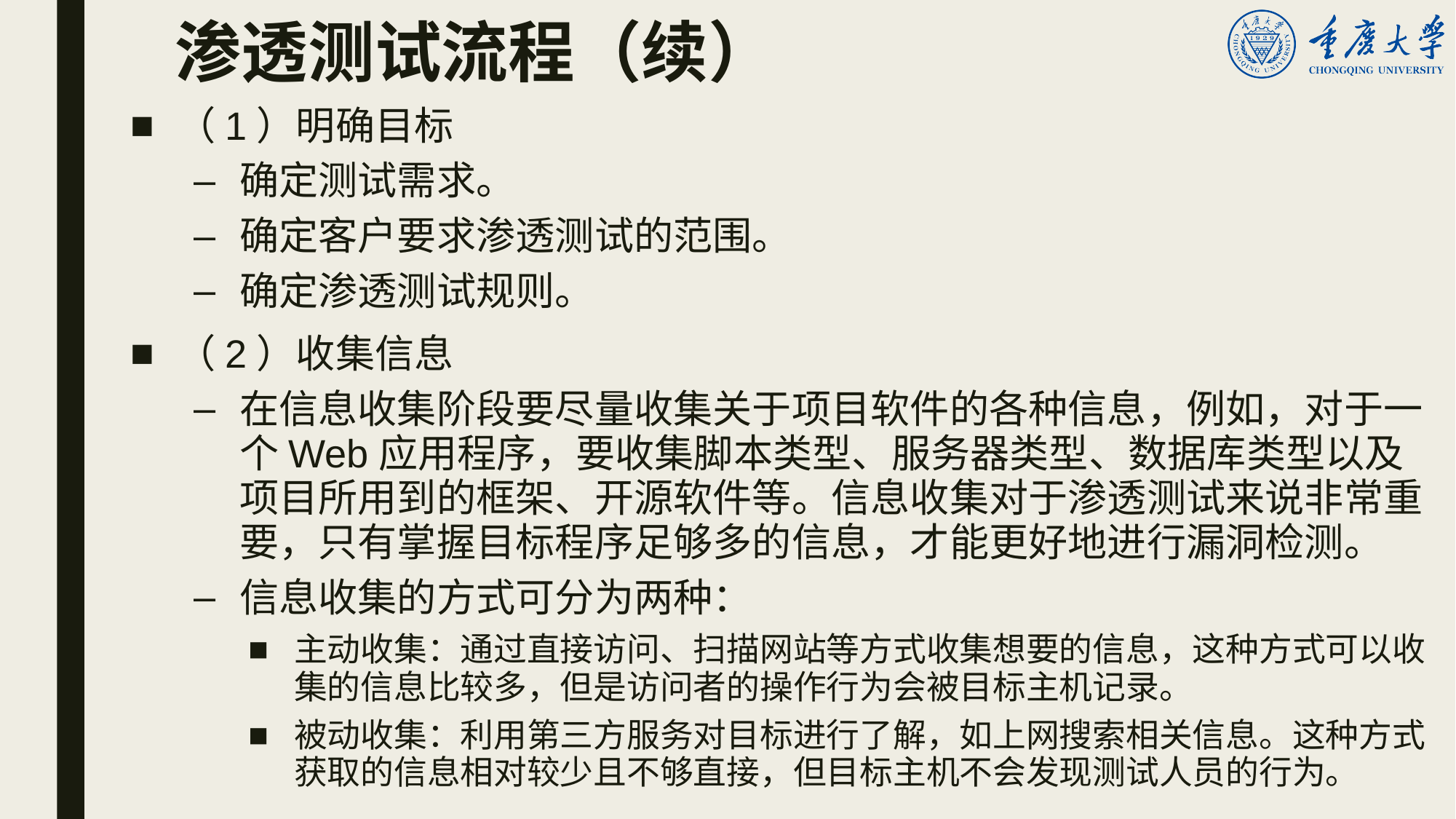

# 渗透测试流程（续）
（1）明确目标
确定测试需求。
确定客户要求渗透测试的范围。
确定渗透测试规则。
（2）收集信息
在信息收集阶段要尽量收集关于项目软件的各种信息，例如，对于一个Web应用程序，要收集脚本类型、服务器类型、数据库类型以及项目所用到的框架、开源软件等。信息收集对于渗透测试来说非常重要，只有掌握目标程序足够多的信息，才能更好地进行漏洞检测。
信息收集的方式可分为两种：
主动收集：通过直接访问、扫描网站等方式收集想要的信息，这种方式可以收集的信息比较多，但是访问者的操作行为会被目标主机记录。
被动收集：利用第三方服务对目标进行了解，如上网搜索相关信息。这种方式获取的信息相对较少且不够直接，但目标主机不会发现测试人员的行为。